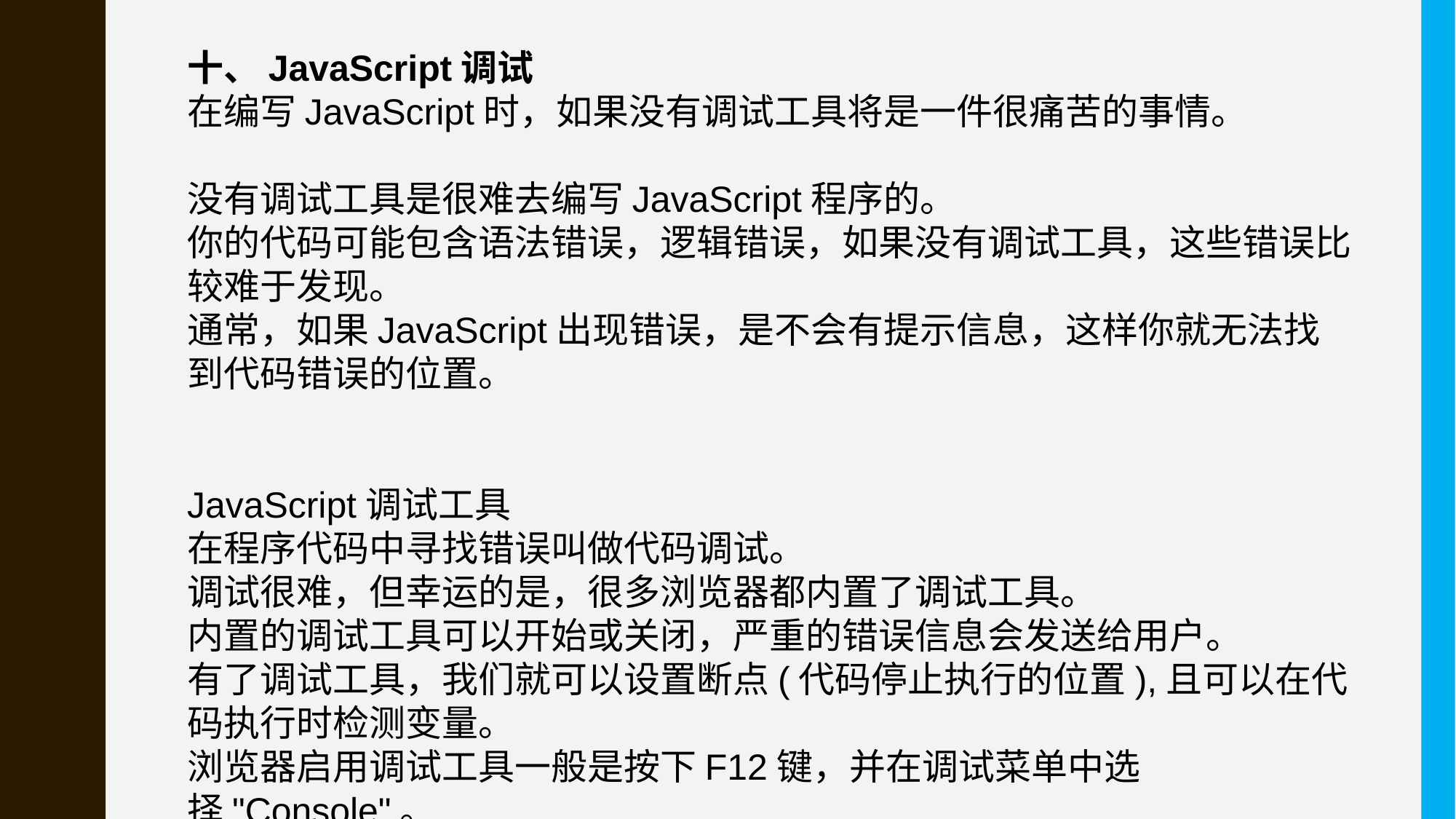

十、JavaScript调试
在编写JavaScript时，如果没有调试工具将是一件很痛苦的事情。

没有调试工具是很难去编写JavaScript程序的。
你的代码可能包含语法错误，逻辑错误，如果没有调试工具，这些错误比较难于发现。
通常，如果JavaScript出现错误，是不会有提示信息，这样你就无法找到代码错误的位置。

JavaScript调试工具
在程序代码中寻找错误叫做代码调试。
调试很难，但幸运的是，很多浏览器都内置了调试工具。
内置的调试工具可以开始或关闭，严重的错误信息会发送给用户。
有了调试工具，我们就可以设置断点(代码停止执行的位置),且可以在代码执行时检测变量。
浏览器启用调试工具一般是按下F12键，并在调试菜单中选择"Console"。

实例：
<script>
console.log(“hello world！”);
</script>